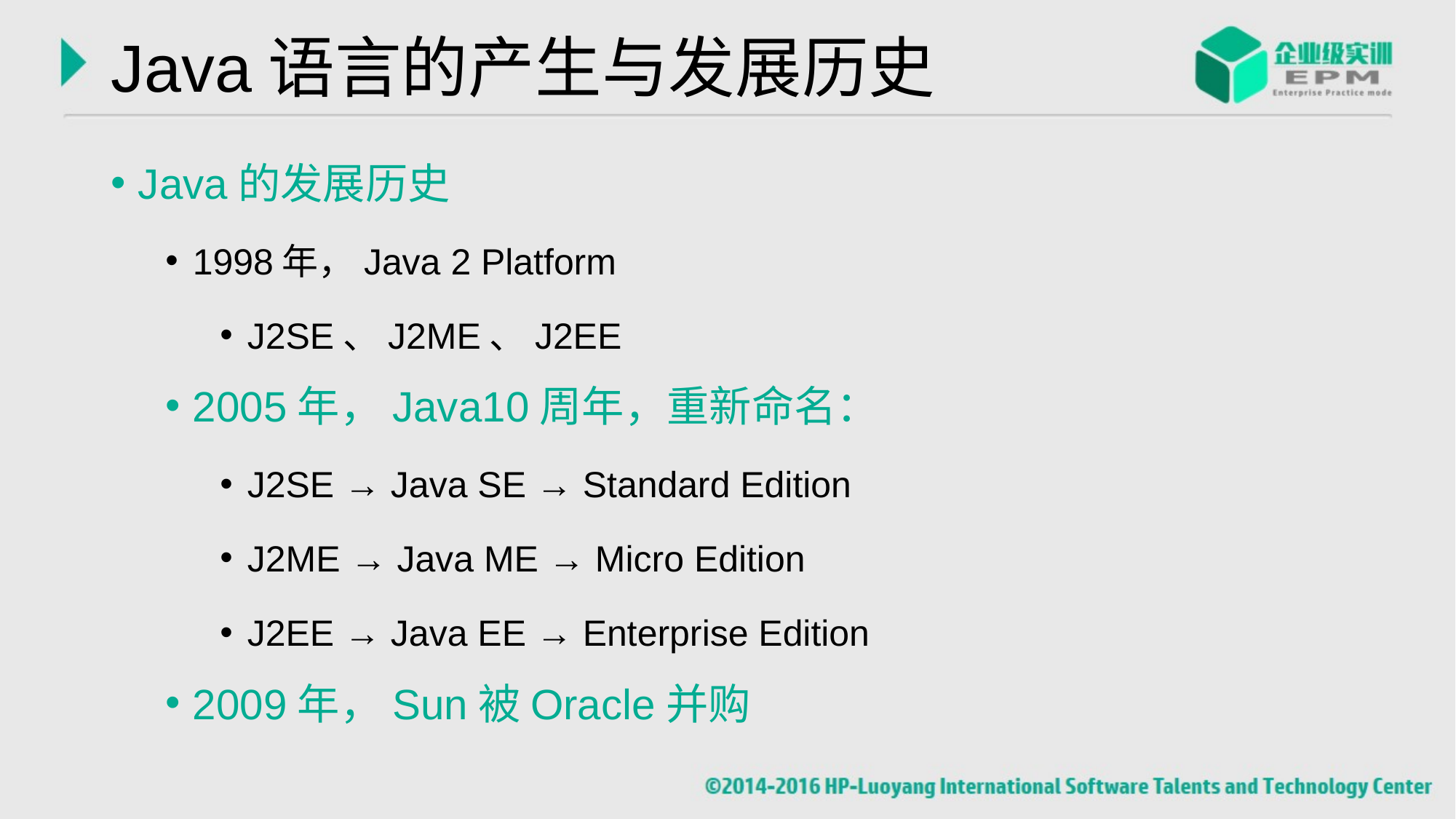

# Java语言的产生与发展历史
Java的发展历史
1998年，Java 2 Platform
J2SE、J2ME、J2EE
2005年，Java10周年，重新命名：
J2SE → Java SE → Standard Edition
J2ME → Java ME → Micro Edition
J2EE → Java EE → Enterprise Edition
2009年，Sun被Oracle并购